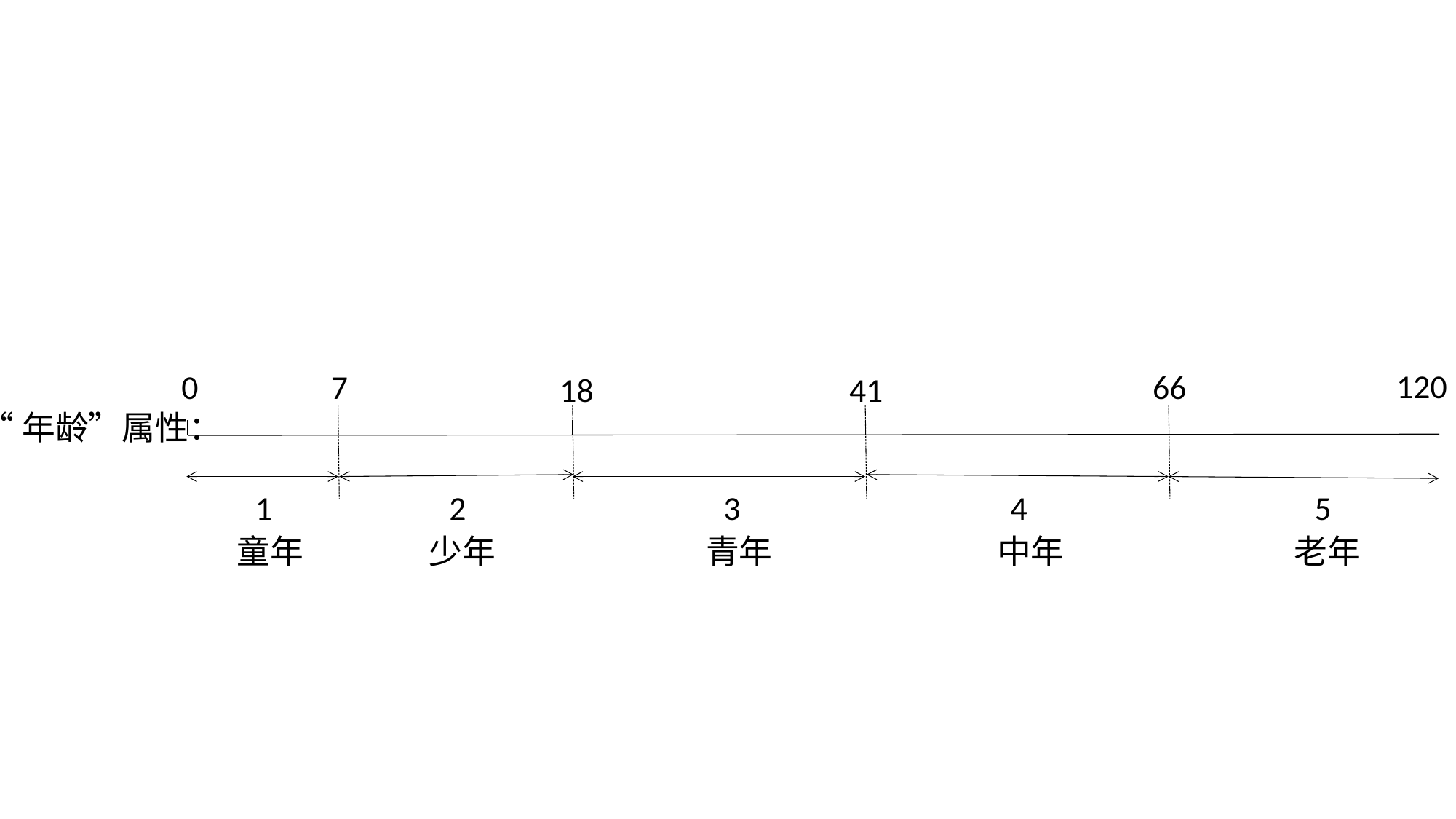

120
0
7
66
18
41
1
2
3
4
5
童年
少年
青年
中年
老年
“年龄”属性：